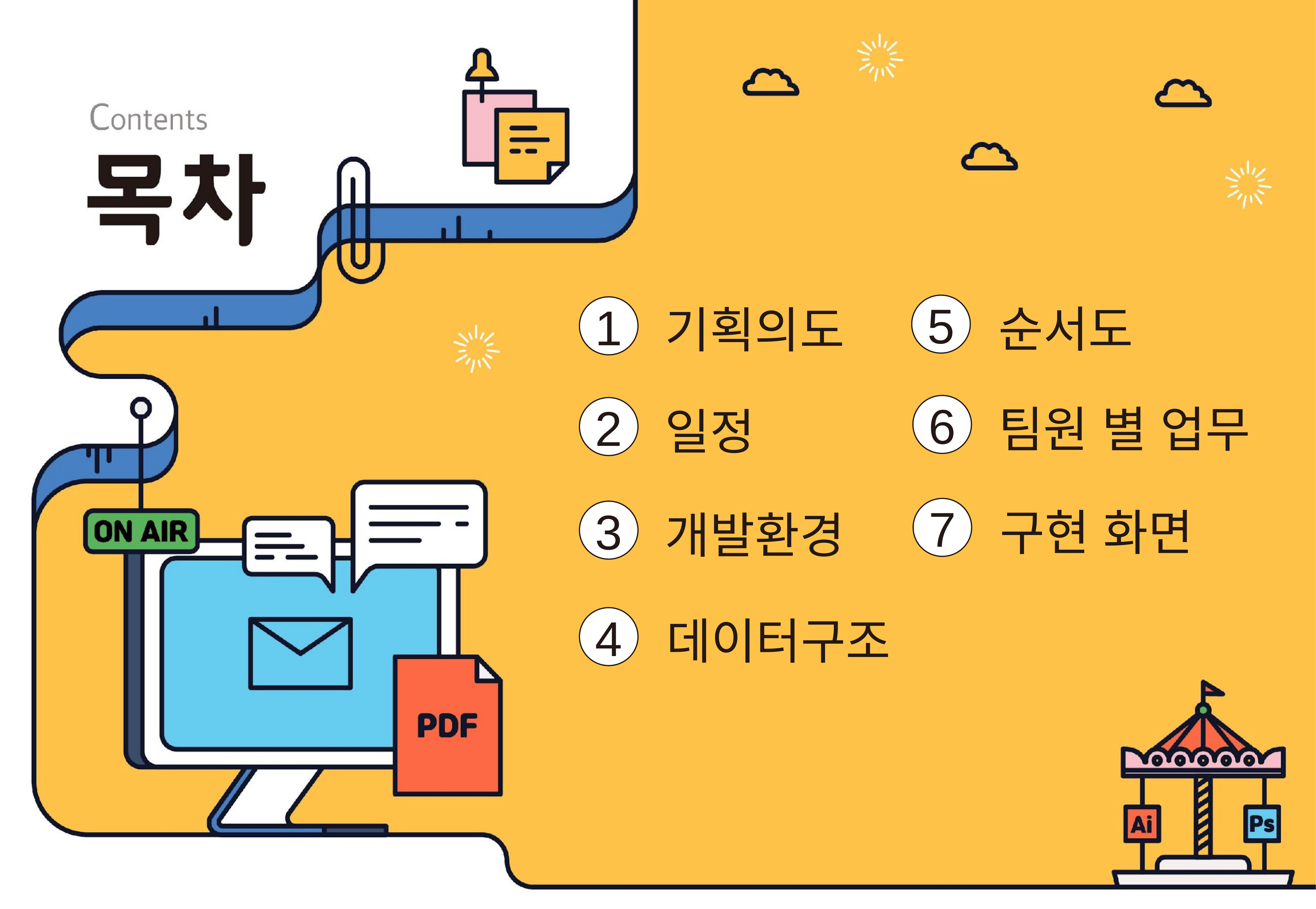

5

순서도
1
기획의도
6
팀원 별 업무
2
일정
7

구현 화면
3
개발환경
4
데이터구조